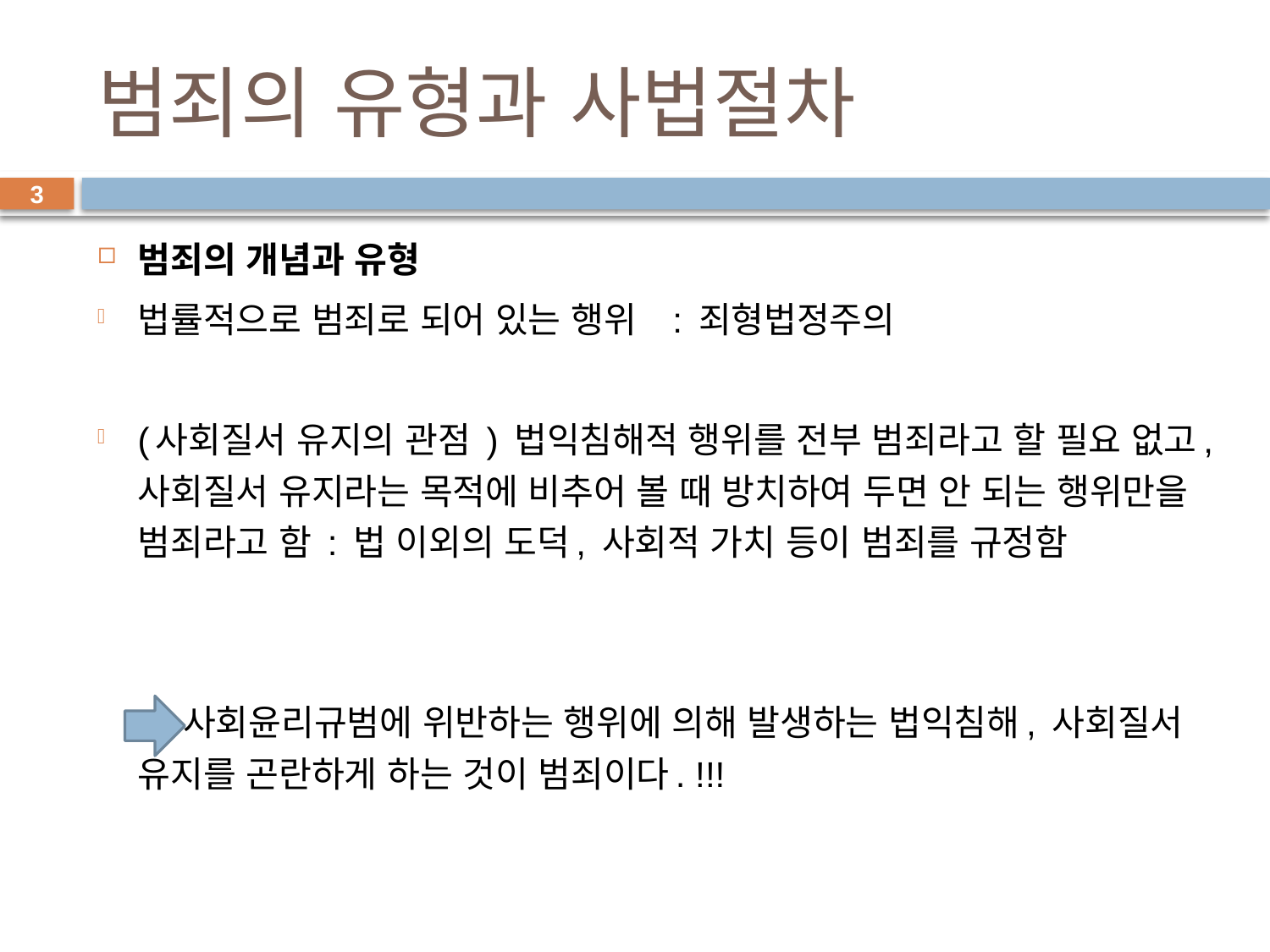

# 범죄의 유형과 사법절차
3
범죄의 개념과 유형
법률적으로 범죄로 되어 있는 행위   : 죄형법정주의

(사회질서 유지의 관점 ) 법익침해적 행위를 전부 범죄라고 할 필요 없고, 사회질서 유지라는 목적에 비추어 볼 때 방치하여 두면 안 되는 행위만을 범죄라고 함 : 법 이외의 도덕, 사회적 가치 등이 범죄를 규정함

        사회윤리규범에 위반하는 행위에 의해 발생하는 법익침해, 사회질서 유지를 곤란하게 하는 것이 범죄이다. !!!